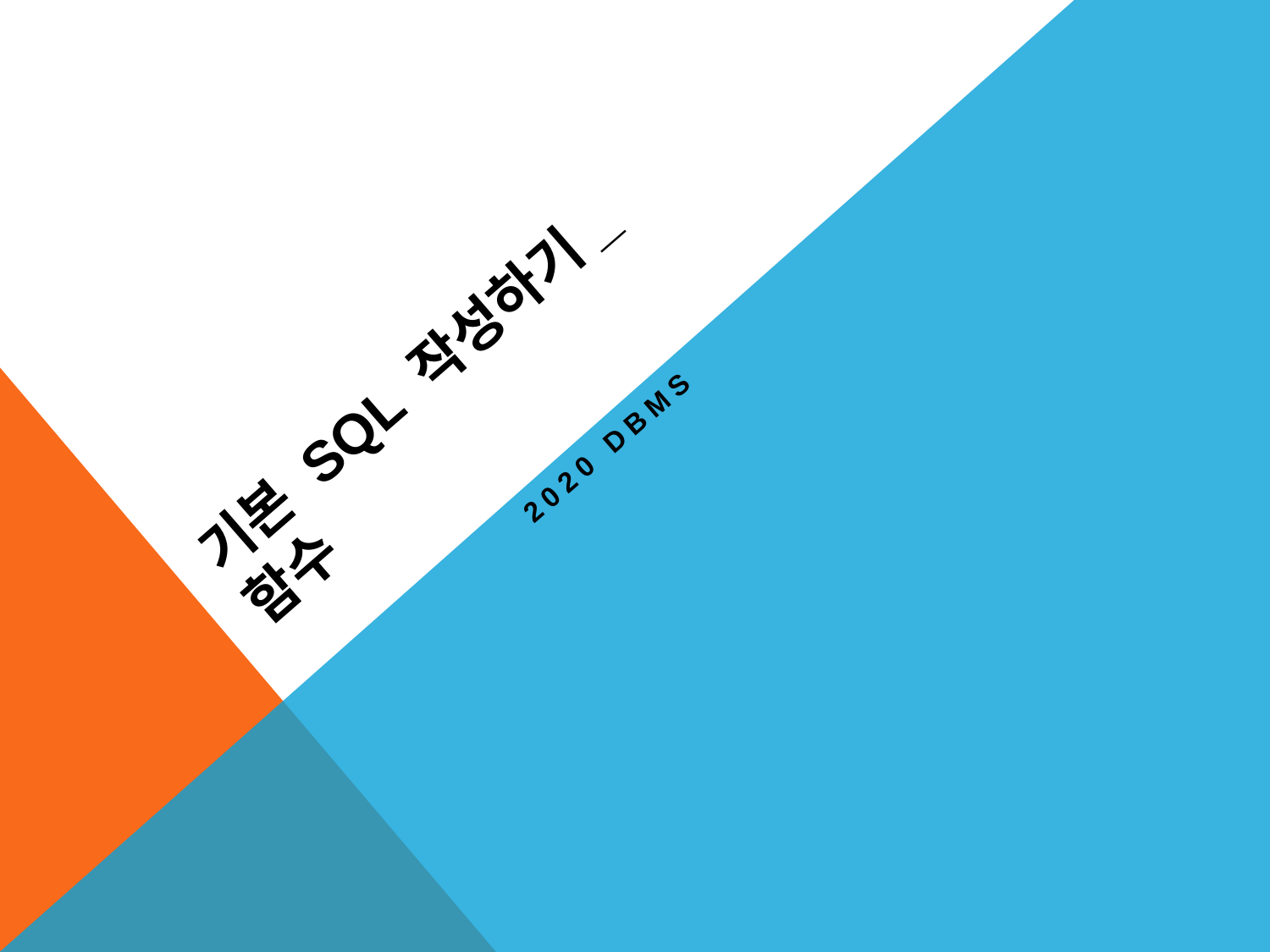

# 기본 SQL 작성하기_ 함수
2020 DBMS